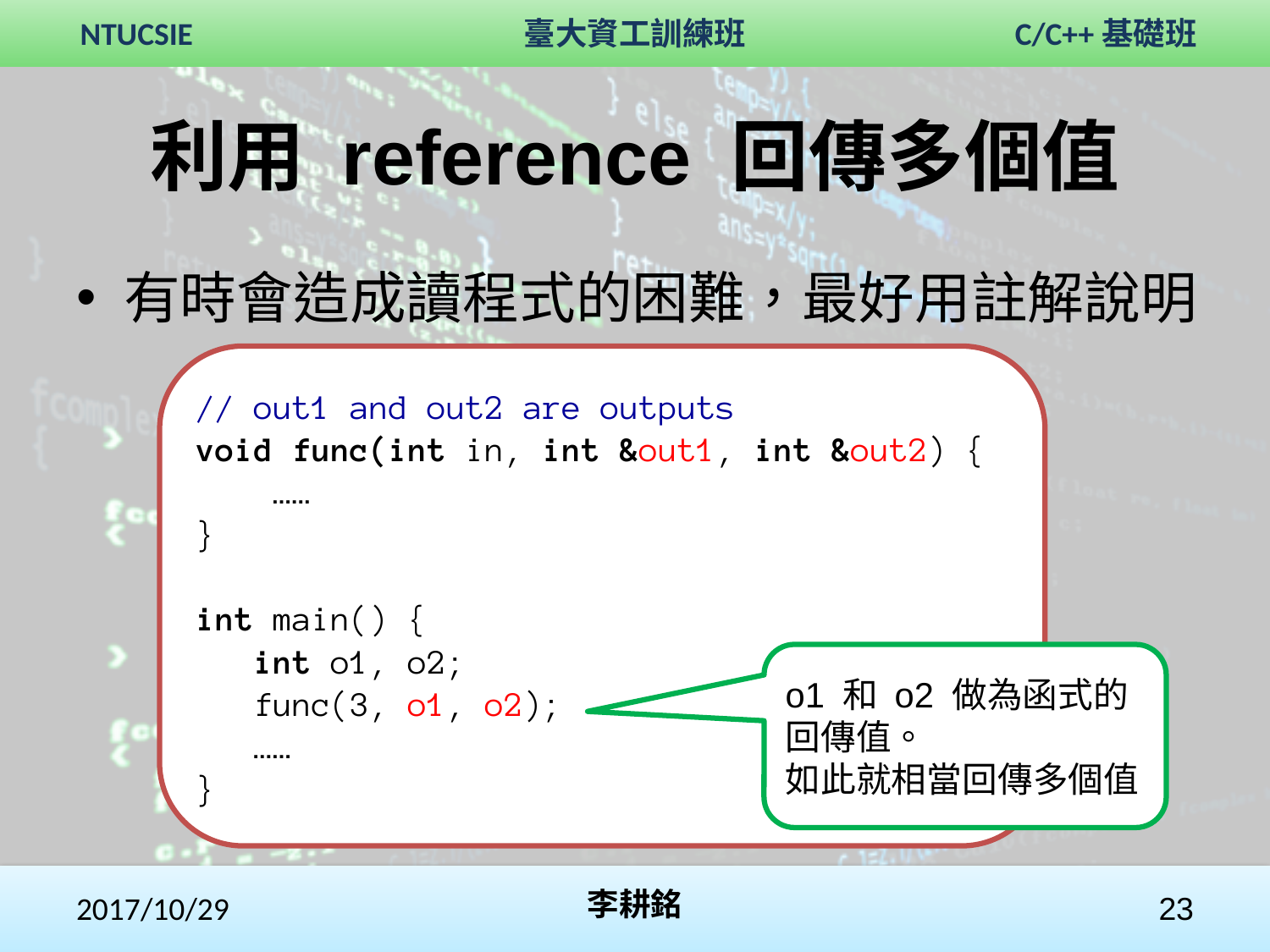

# 利用 reference 回傳多個值
有時會造成讀程式的困難，最好用註解說明
// out1 and out2 are outputs
void func(int in, int &out1, int &out2) {
    ……
}

int main() {
   int o1, o2;
   func(3, o1, o2);
   ……
}
o1 和 o2 做為函式的回傳值。
如此就相當回傳多個值
2017/10/29
李耕銘
23